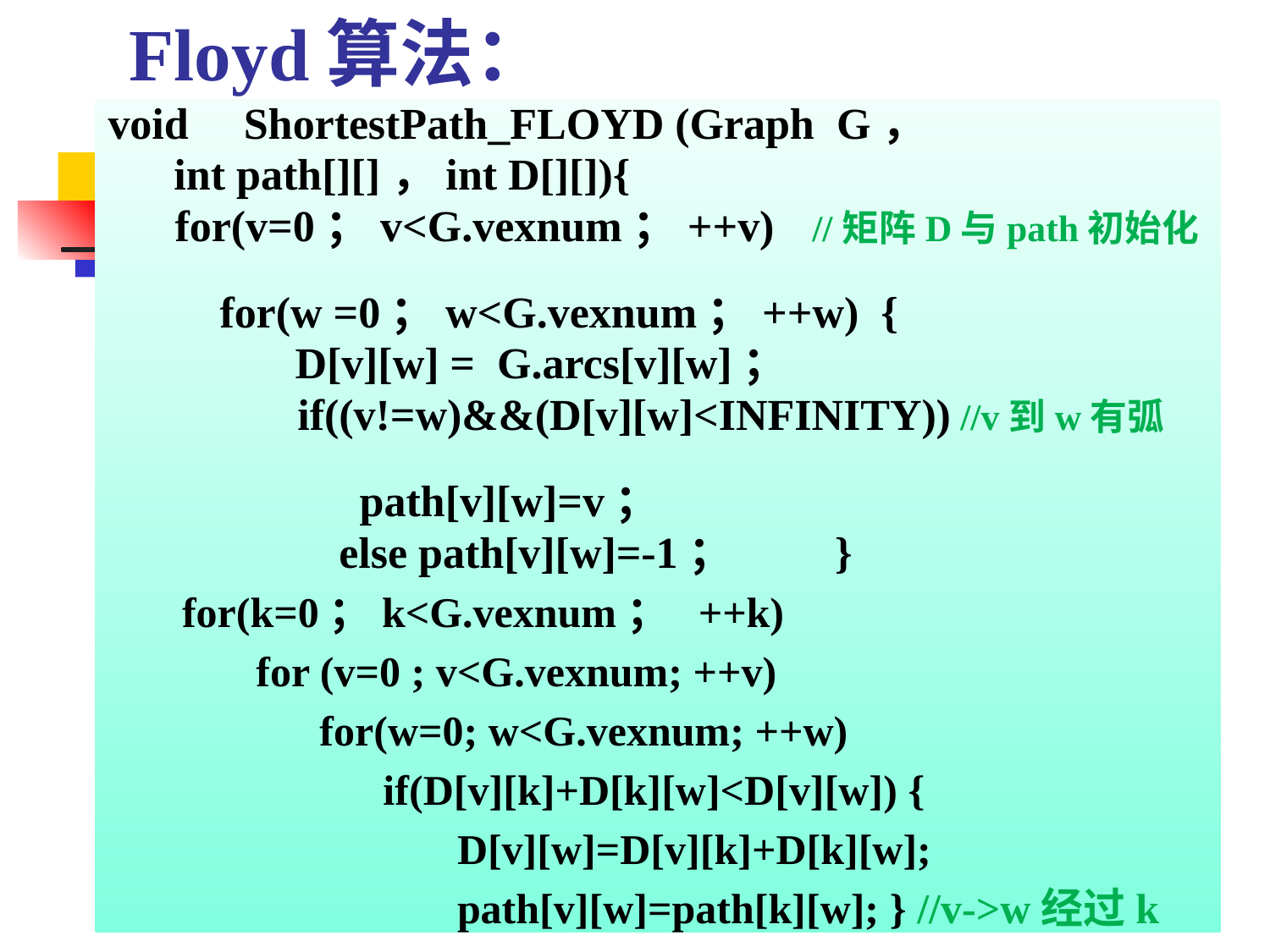

# Floyd算法：
void     ShortestPath_FLOYD (Graph  G，
      int path[][]，int D[][]){
      for(v=0；v<G.vexnum；++v)    //矩阵D与path初始化
            for(w =0；w<G.vexnum；++w)  {
                 D[v][w] =  G.arcs[v][w]；
                 if((v!=w)&&(D[v][w]<INFINITY)) //v到w有弧
                           path[v][w]=v；
                     else path[v][w]=-1；           }
 for(k=0；k<G.vexnum；  ++k)
        for (v=0 ; v<G.vexnum; ++v)
              for(w=0; w<G.vexnum; ++w)
                    if(D[v][k]+D[k][w]<D[v][w]) {
                           D[v][w]=D[v][k]+D[k][w];
                           path[v][w]=path[k][w]; } //v->w经过k
}

121